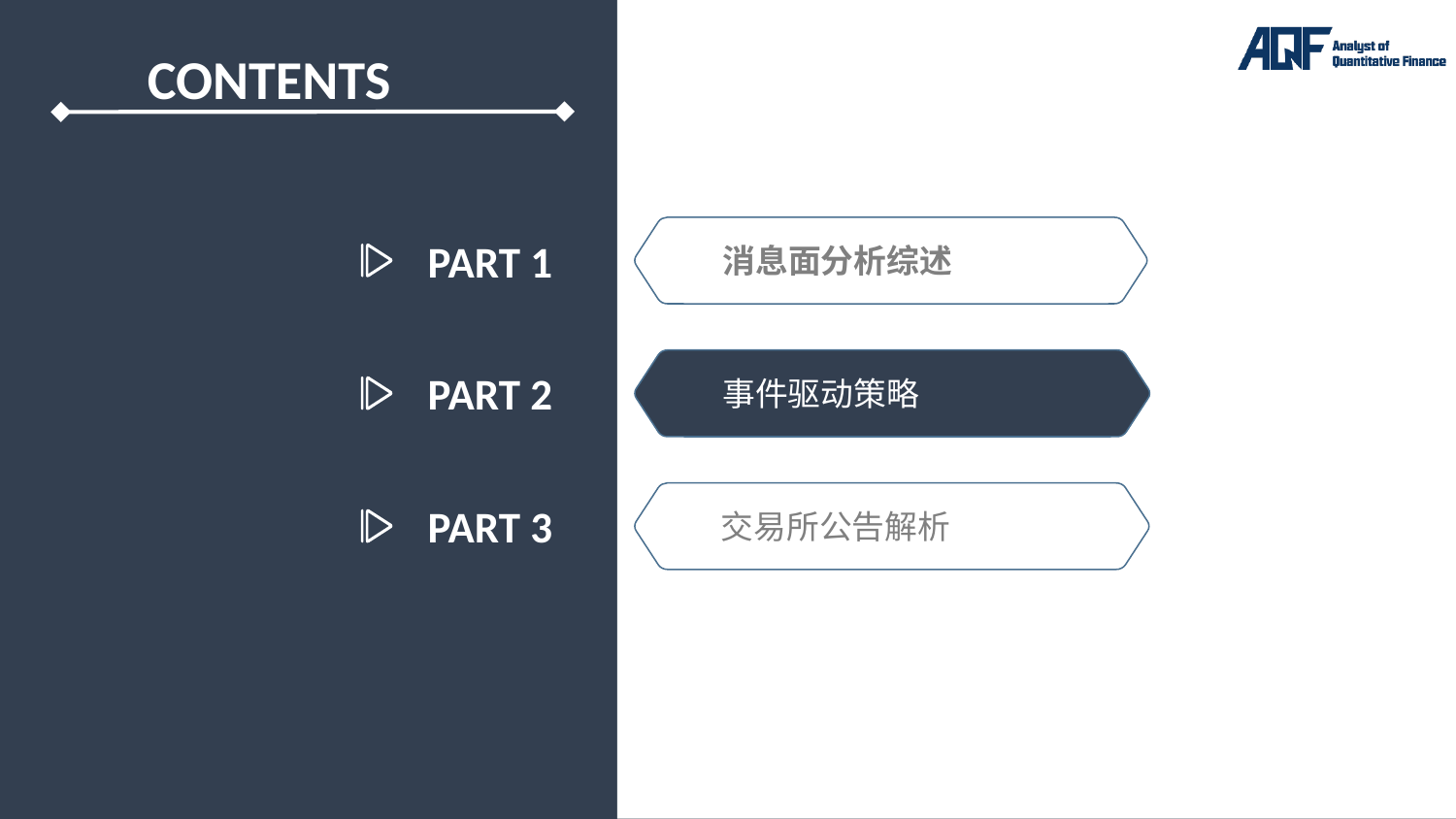

PART 1
消息面分析综述

PART 2
事件驱动策略

PART 3
交易所公告解析